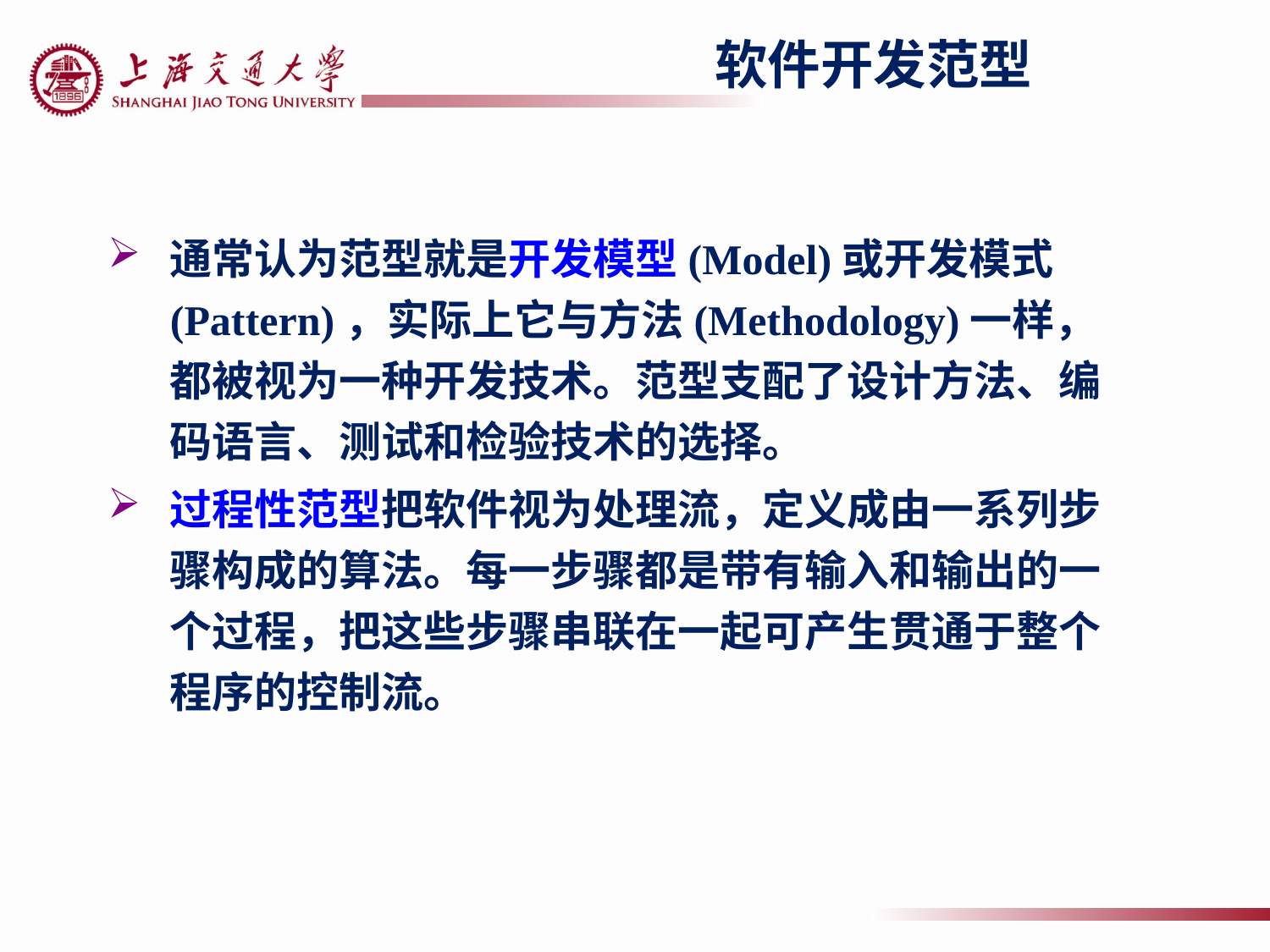

软件开发范型
通常认为范型就是开发模型(Model)或开发模式(Pattern)，实际上它与方法(Methodology)一样，都被视为一种开发技术。范型支配了设计方法、编码语言、测试和检验技术的选择。
过程性范型把软件视为处理流，定义成由一系列步骤构成的算法。每一步骤都是带有输入和输出的一个过程，把这些步骤串联在一起可产生贯通于整个程序的控制流。